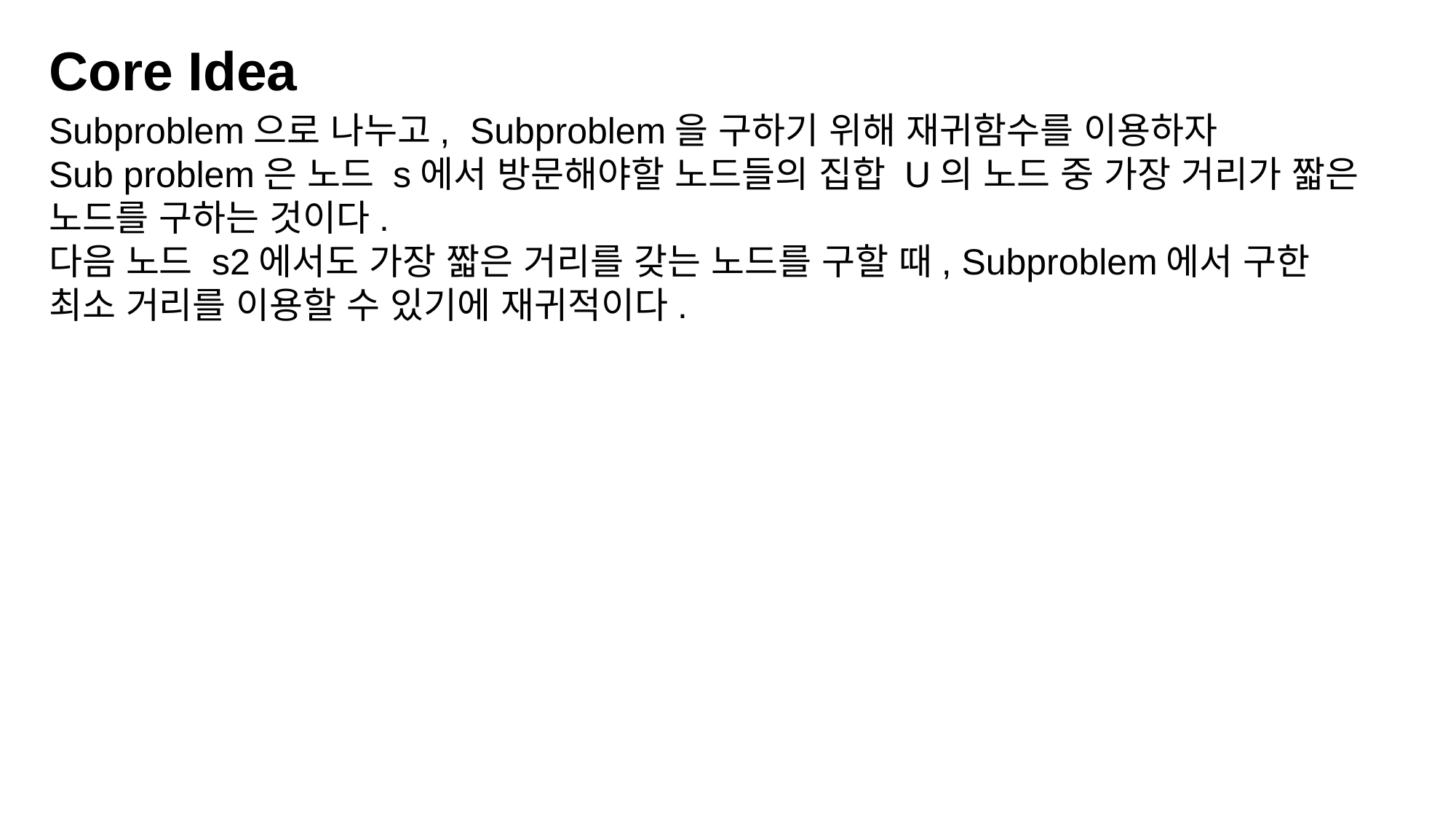

# Core Idea
Subproblem으로 나누고,  Subproblem을 구하기 위해 재귀함수를 이용하자
Sub problem은 노드 s에서 방문해야할 노드들의 집합 U의 노드 중 가장 거리가 짧은 노드를 구하는 것이다.
다음 노드 s2에서도 가장 짧은 거리를 갖는 노드를 구할 때, Subproblem에서 구한 최소 거리를 이용할 수 있기에 재귀적이다.